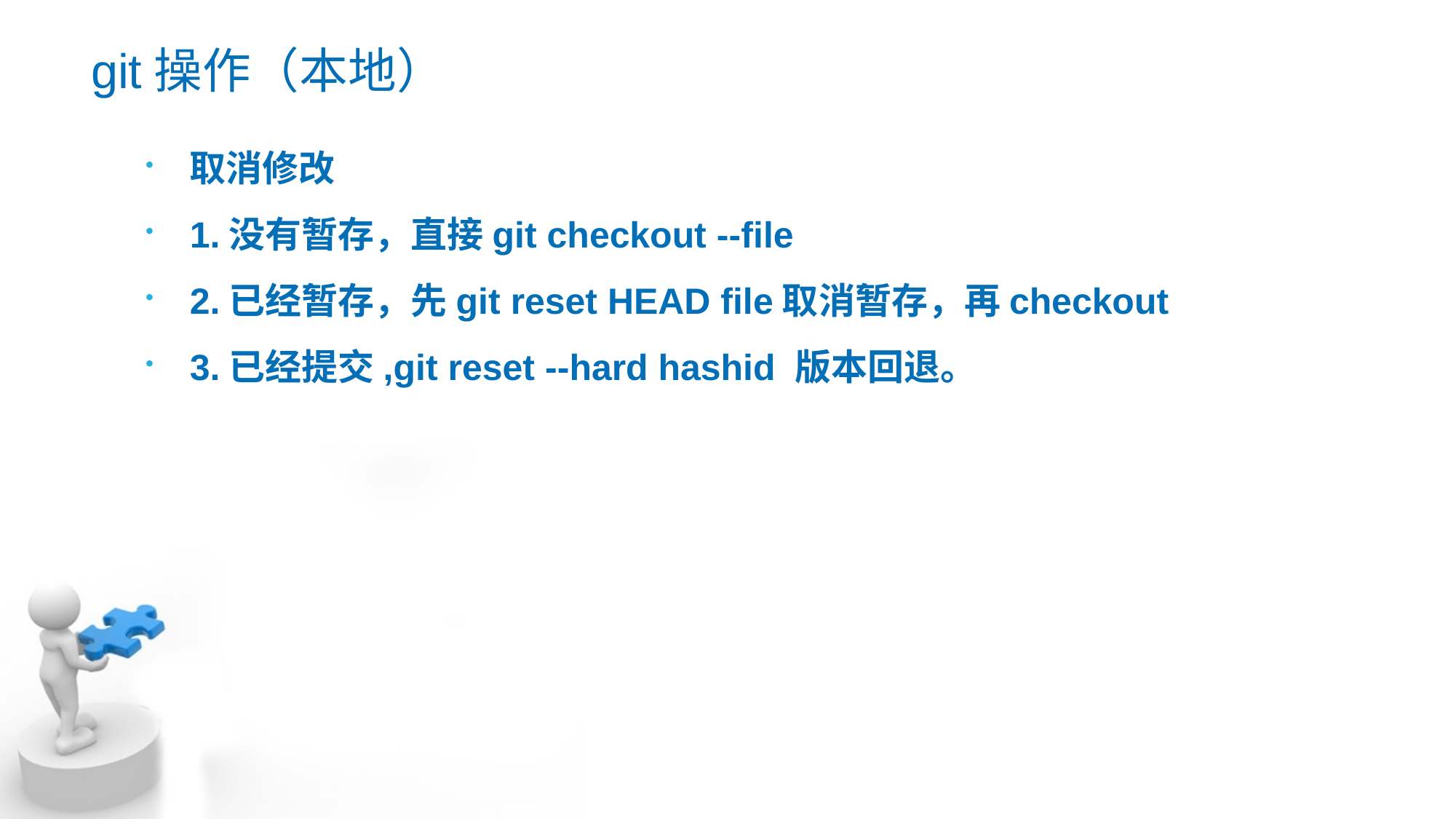

# git操作（本地）
取消修改
1.没有暂存，直接git checkout --file
2.已经暂存，先git reset HEAD file取消暂存，再checkout
3.已经提交,git reset --hard hashid 版本回退。